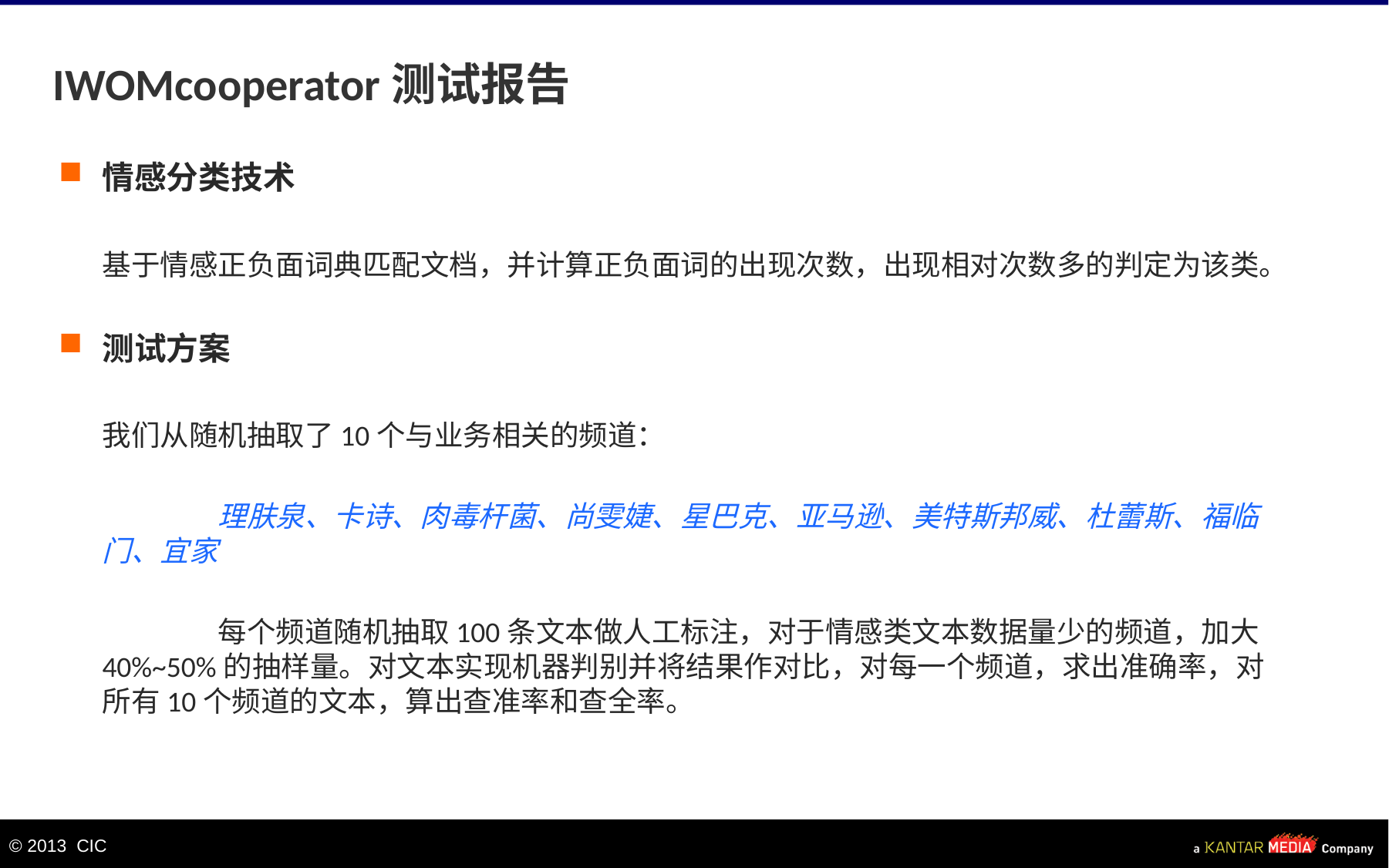

# IWOMcooperator测试报告
情感分类技术

	基于情感正负面词典匹配文档，并计算正负面词的出现次数，出现相对次数多的判定为该类。

测试方案

	我们从随机抽取了10个与业务相关的频道：

		理肤泉、卡诗、肉毒杆菌、尚雯婕、星巴克、亚马逊、美特斯邦威、杜蕾斯、福临门、宜家

		每个频道随机抽取100条文本做人工标注，对于情感类文本数据量少的频道，加大40%~50%的抽样量。对文本实现机器判别并将结果作对比，对每一个频道，求出准确率，对所有10个频道的文本，算出查准率和查全率。